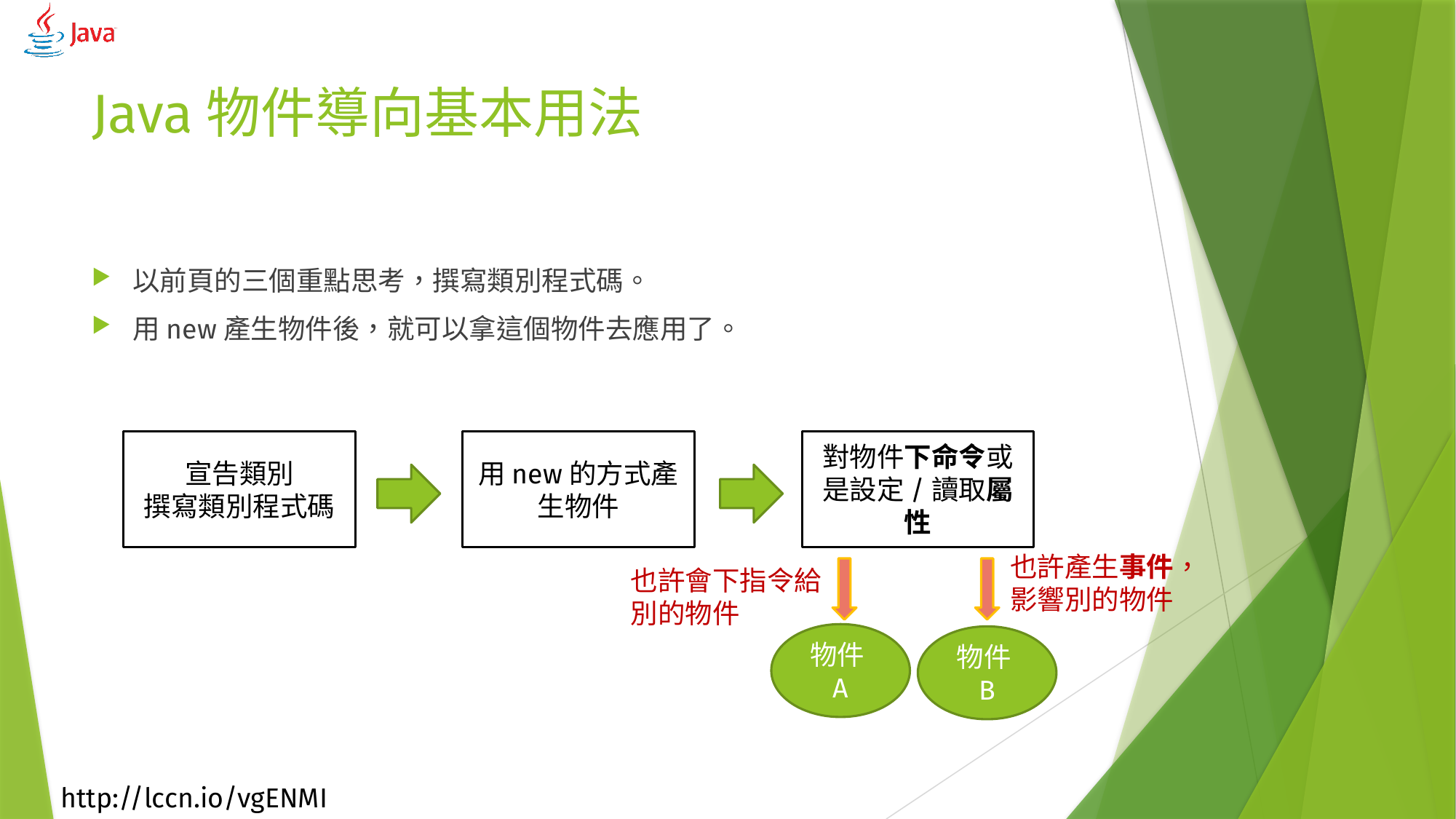

# Java物件導向基本用法
以前頁的三個重點思考，撰寫類別程式碼。
用new產生物件後，就可以拿這個物件去應用了。

用new的方式產生物件
對物件下命令或是設定/讀取屬性
宣告類別
撰寫類別程式碼

也許產生事件，
影響別的物件
也許會下指令給
別的物件

物件A
物件B